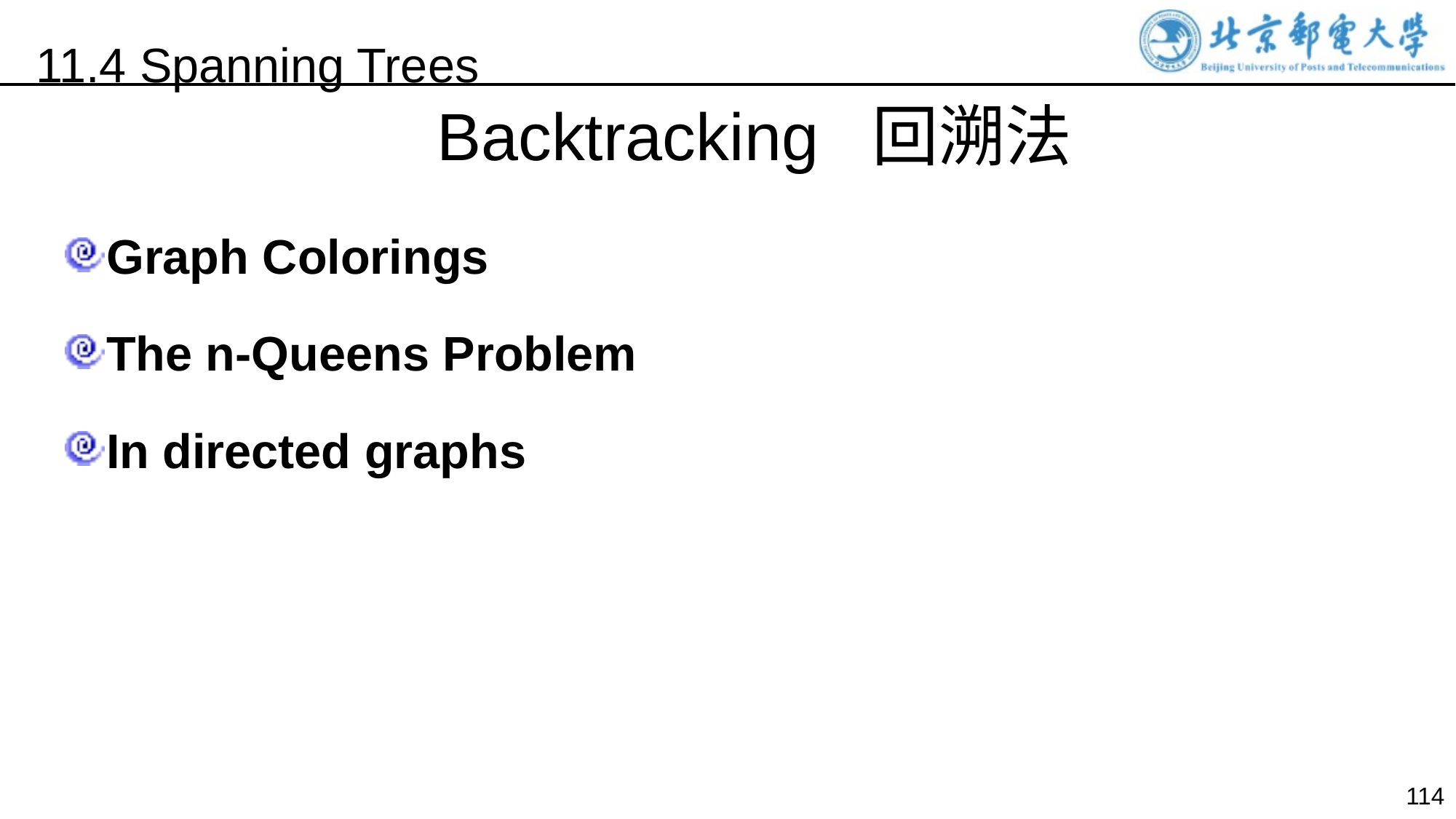

11.4 Spanning Trees
Backtracking  回溯法
Graph Colorings
The n-Queens Problem
In directed graphs